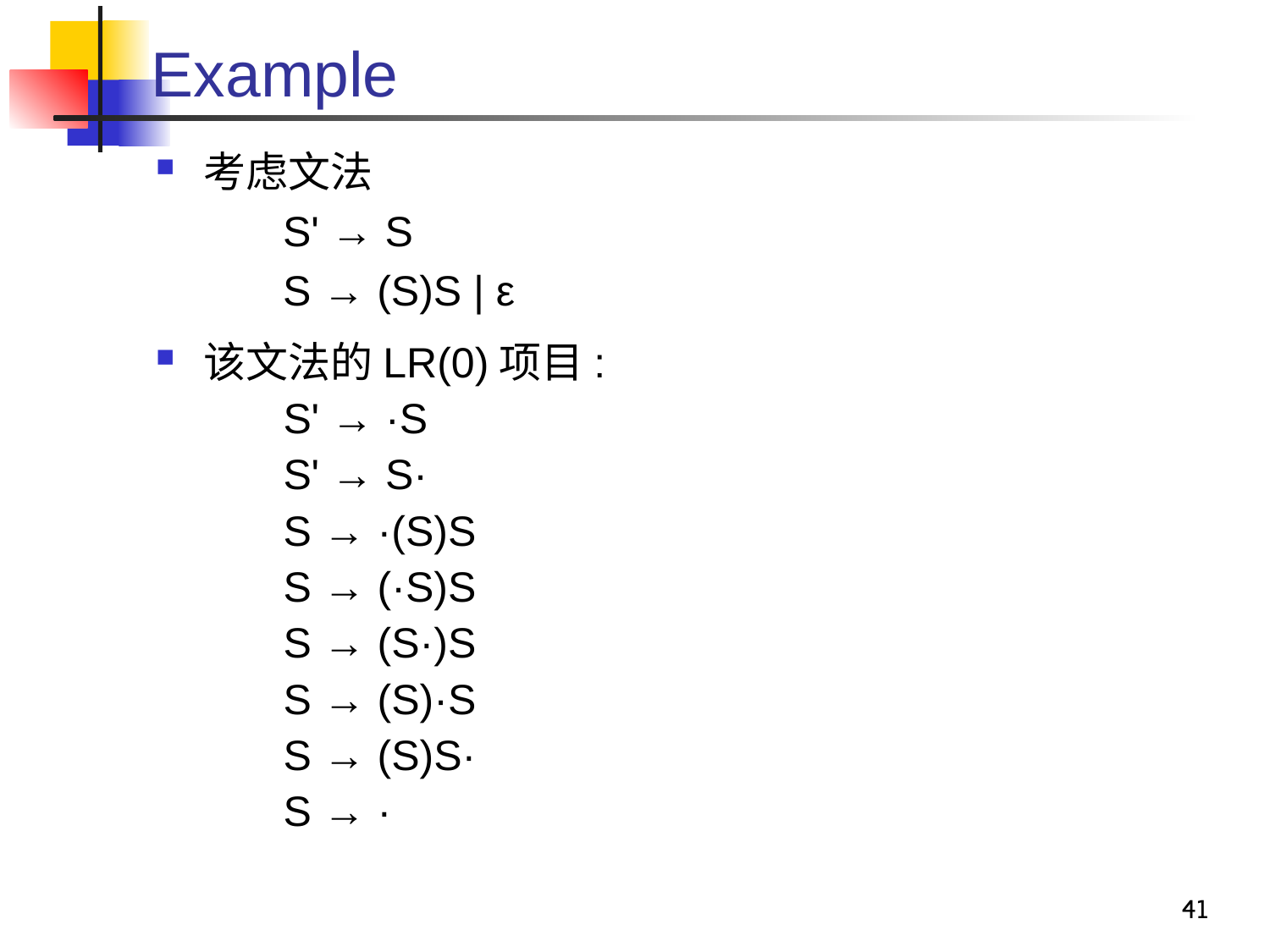

# Example
考虑文法
S' → S
S → (S)S | ε
该文法的LR(0)项目:
S' → ·S
S' → S·
S → ·(S)S
S → (·S)S
S → (S·)S
S → (S)·S
S → (S)S·
S → ·
41